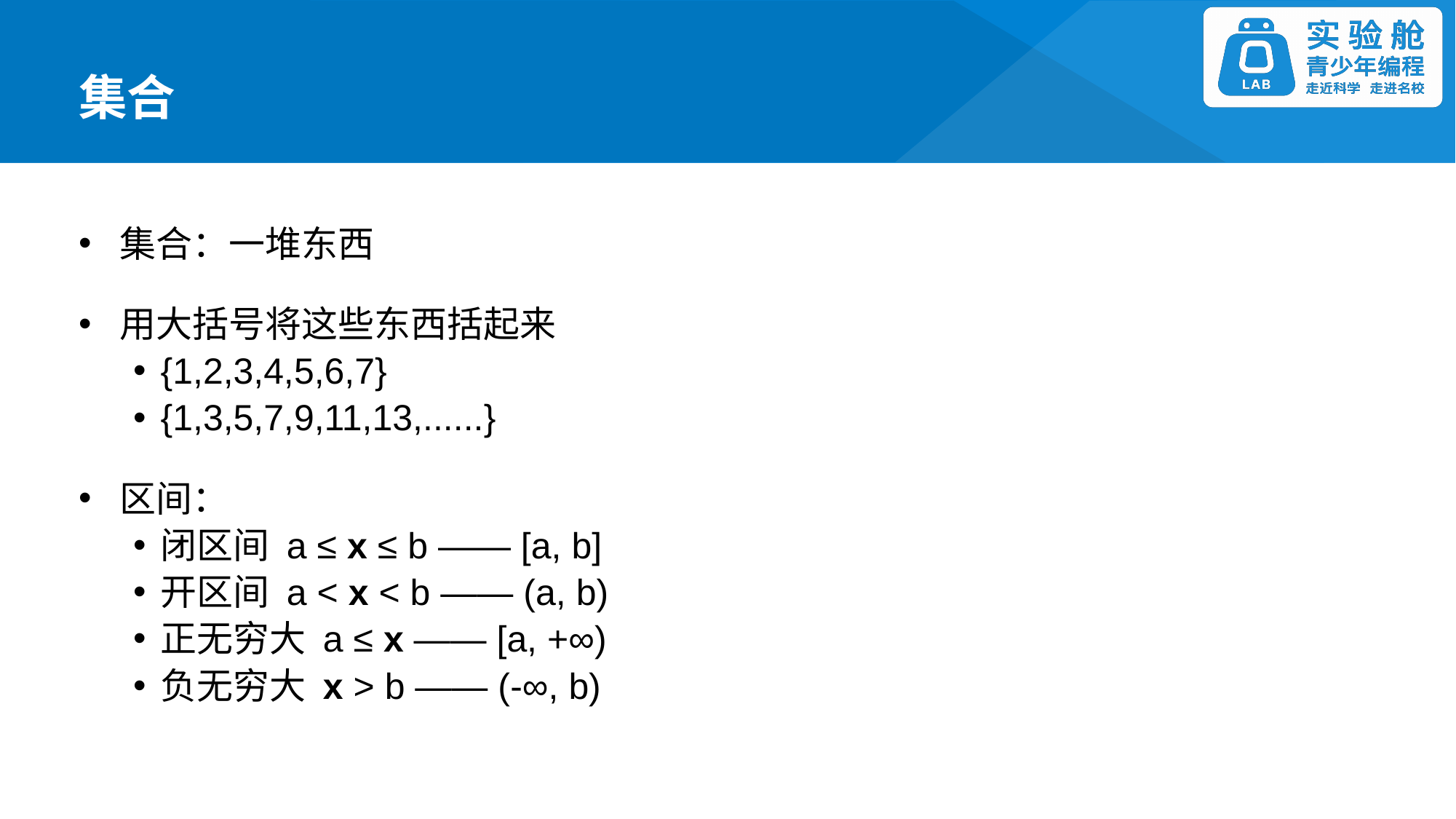

集合
集合：一堆东西
用大括号将这些东西括起来
{1,2,3,4,5,6,7}
{1,3,5,7,9,11,13,......}
区间：
闭区间 a ≤ x ≤ b —— [a, b]
开区间 a < x < b —— (a, b)
正无穷大 a ≤ x —— [a, +∞)
负无穷大 x > b —— (-∞, b)